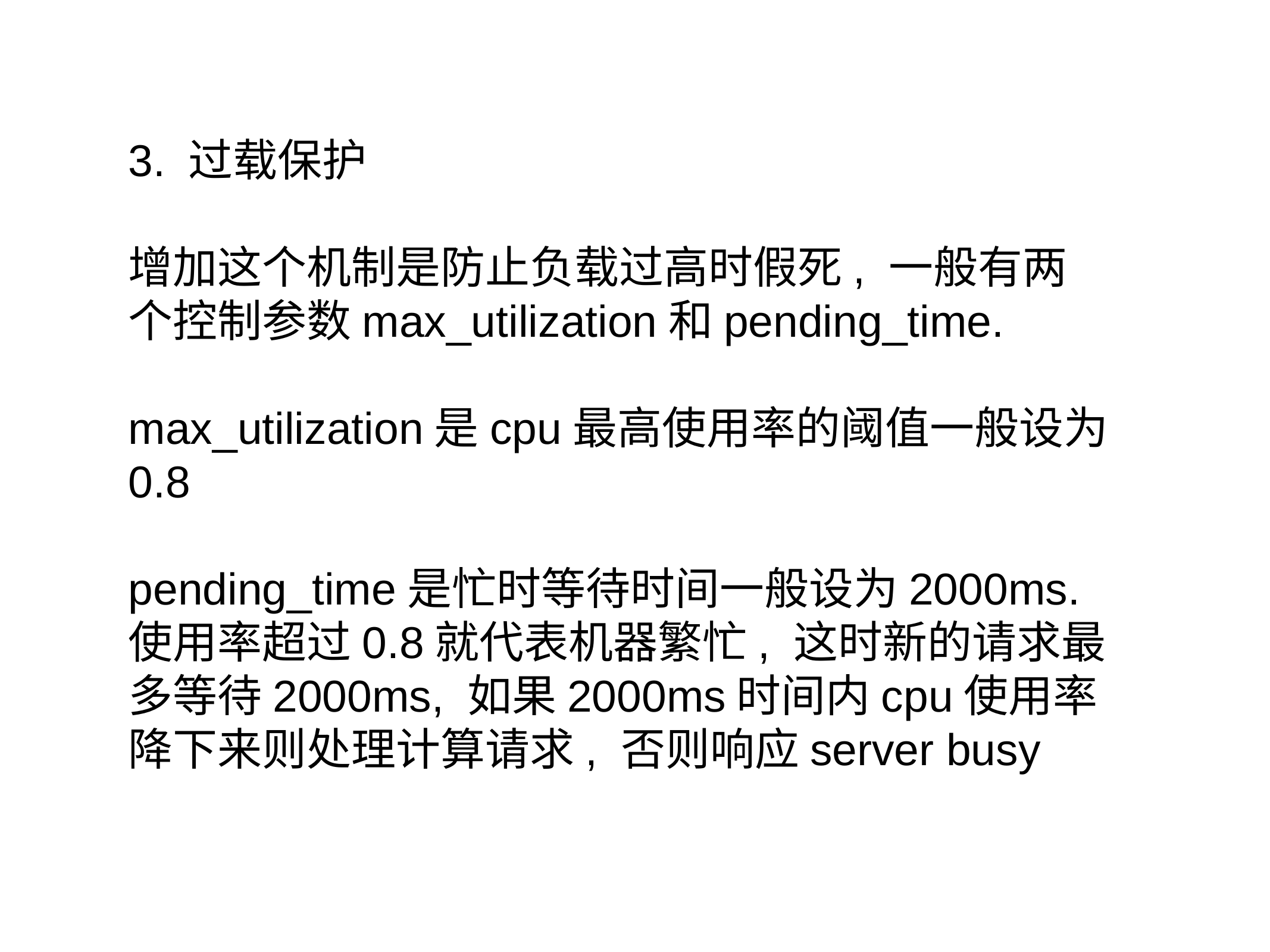

3. 过载保护

增加这个机制是防止负载过高时假死, 一般有两个控制参数max_utilization和pending_time.

max_utilization是cpu最高使用率的阈值一般设为0.8

pending_time是忙时等待时间一般设为2000ms. 使用率超过0.8就代表机器繁忙, 这时新的请求最多等待2000ms, 如果2000ms时间内cpu使用率降下来则处理计算请求, 否则响应server busy